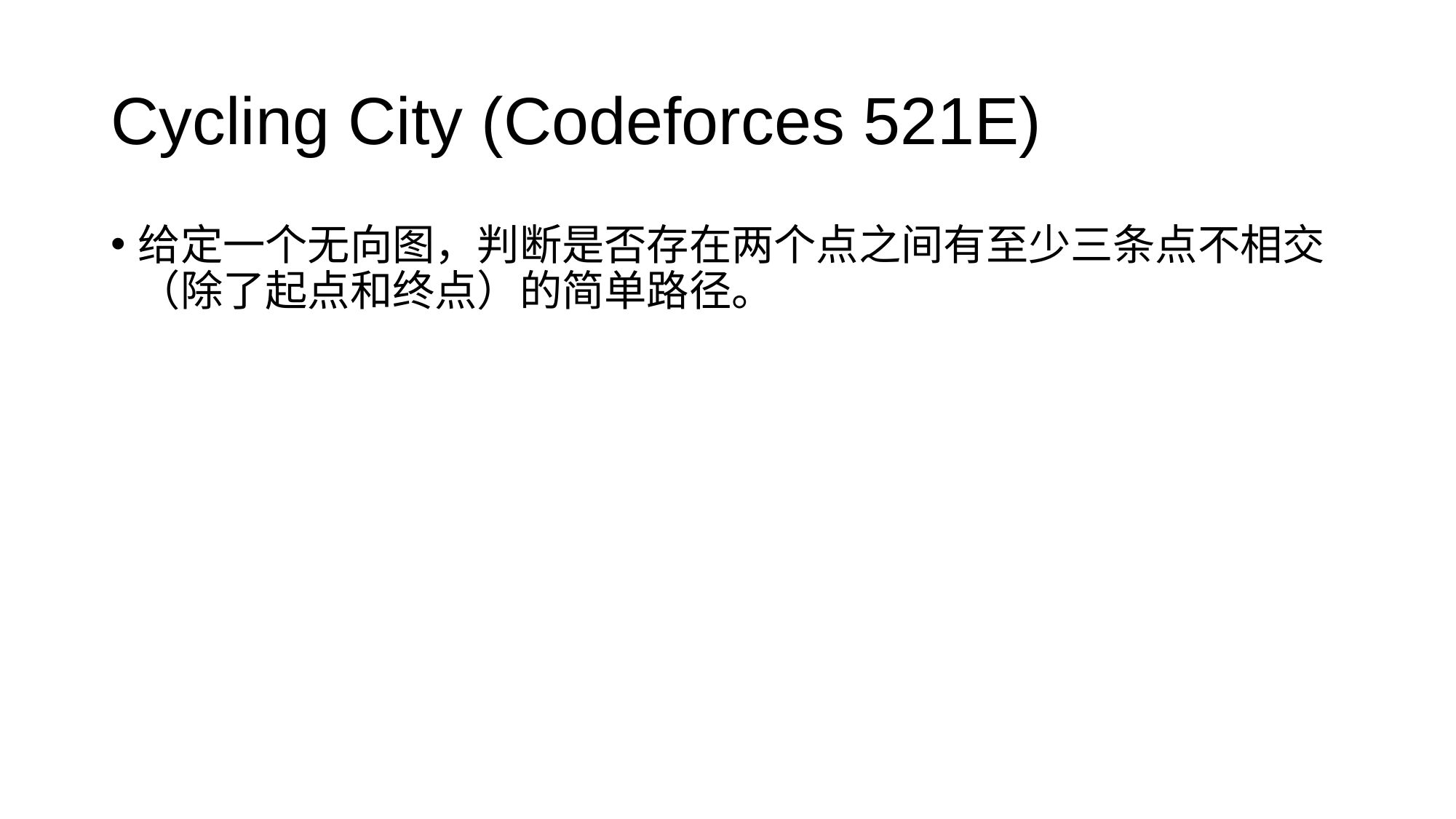

# Cycling City (Codeforces 521E)
给定一个无向图，判断是否存在两个点之间有至少三条点不相交（除了起点和终点）的简单路径。